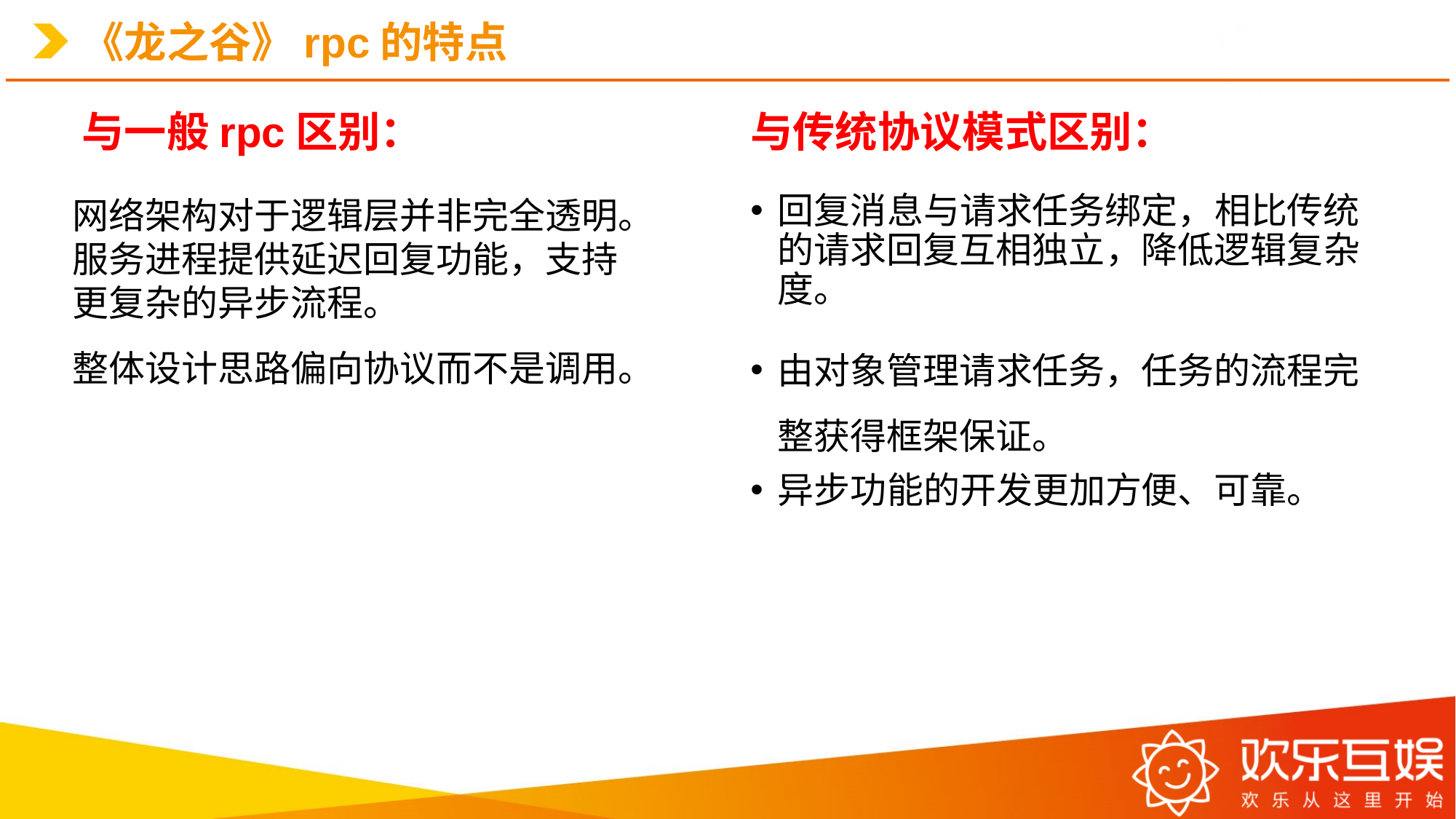

# 《龙之谷》rpc的特点
与一般rpc区别：
与传统协议模式区别：
网络架构对于逻辑层并非完全透明。
服务进程提供延迟回复功能，支持更复杂的异步流程。
整体设计思路偏向协议而不是调用。
回复消息与请求任务绑定，相比传统的请求回复互相独立，降低逻辑复杂度。
由对象管理请求任务，任务的流程完整获得框架保证。
异步功能的开发更加方便、可靠。